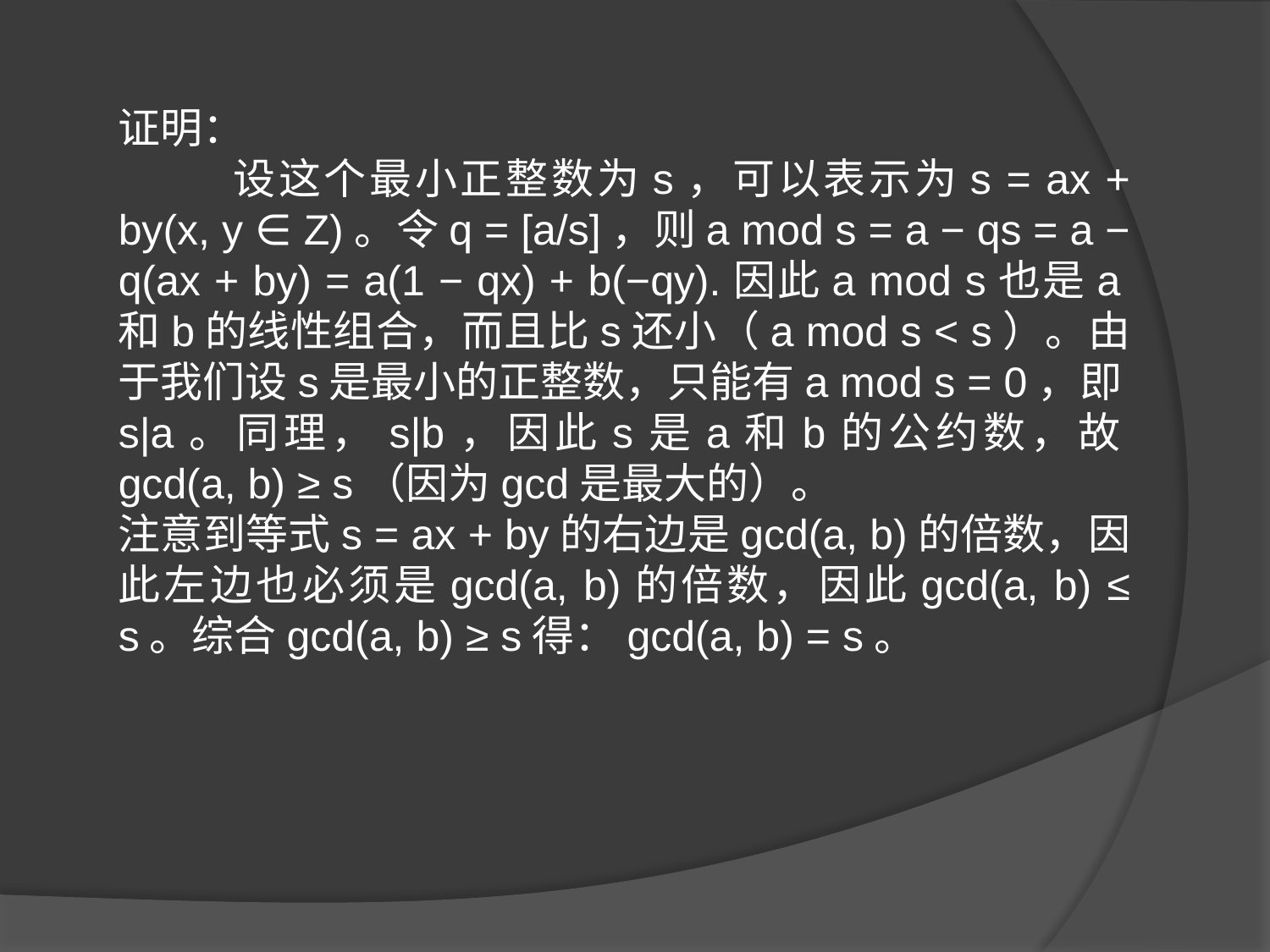

证明：
        设这个最小正整数为s，可以表示为s = ax + by(x, y ∈ Z)。令q = [a/s]，则a mod s = a − qs = a − q(ax + by) = a(1 − qx) + b(−qy).因此a mod s也是a和b的线性组合，而且比s还小（a mod s < s）。由于我们设s是最小的正整数，只能有a mod s = 0，即s|a。同理，s|b，因此s是a和b的公约数，故gcd(a, b) ≥ s（因为gcd是最大的）。
注意到等式s = ax + by的右边是gcd(a, b)的倍数，因此左边也必须是gcd(a, b)的倍数，因此gcd(a, b) ≤ s。综合gcd(a, b) ≥ s得：gcd(a, b) = s。